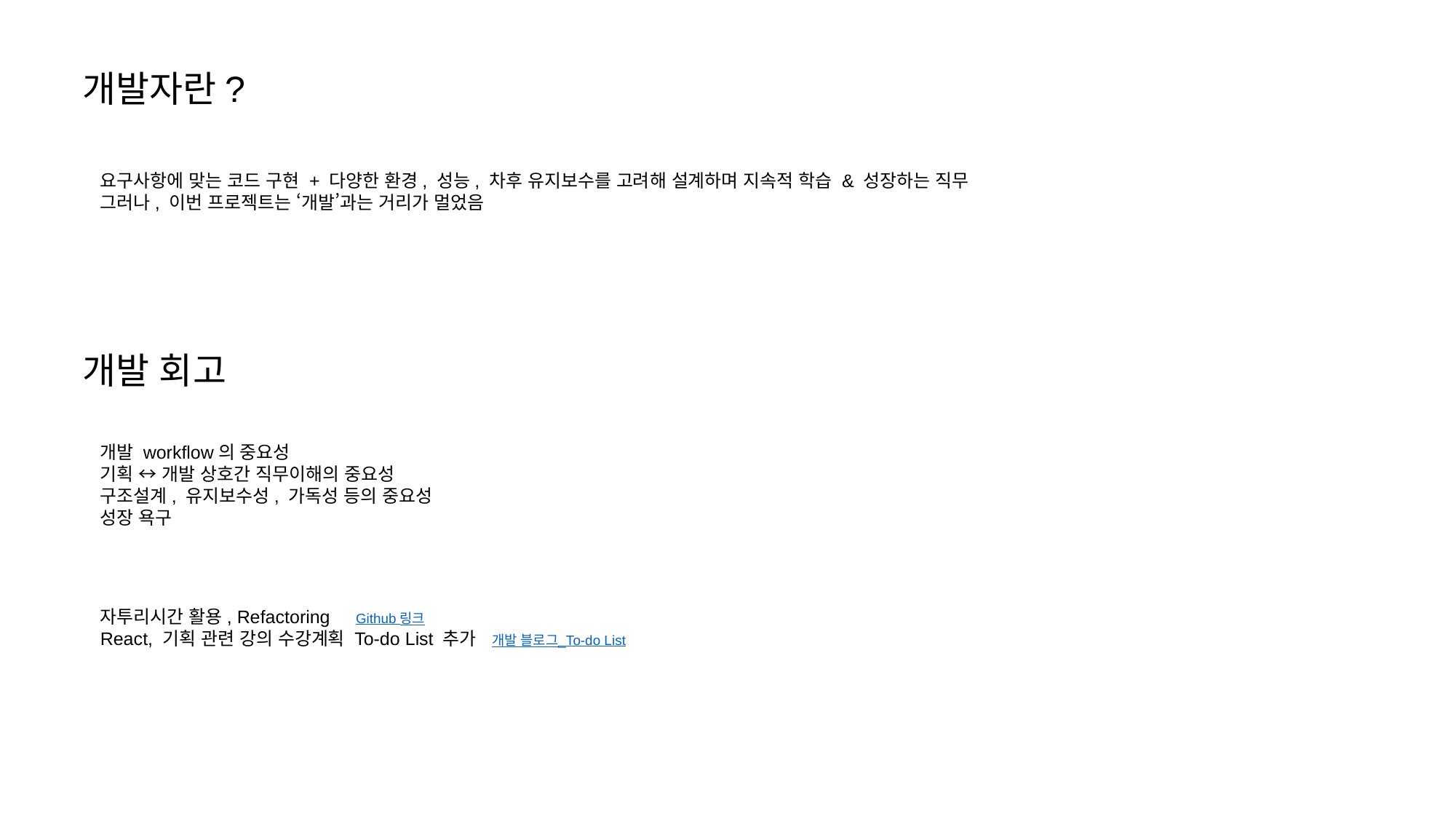

개발자란?
요구사항에 맞는 코드 구현 + 다양한 환경, 성능, 차후 유지보수를 고려해 설계하며 지속적 학습 & 성장하는 직무
그러나, 이번 프로젝트는 ‘개발’과는 거리가 멀었음
개발 회고
개발 workflow의 중요성
기획 ↔ 개발 상호간 직무이해의 중요성
구조설계, 유지보수성, 가독성 등의 중요성
성장 욕구
자투리시간 활용, Refactoring     Github 링크
React, 기획 관련 강의 수강계획 To-do List 추가   개발 블로그_To-do List